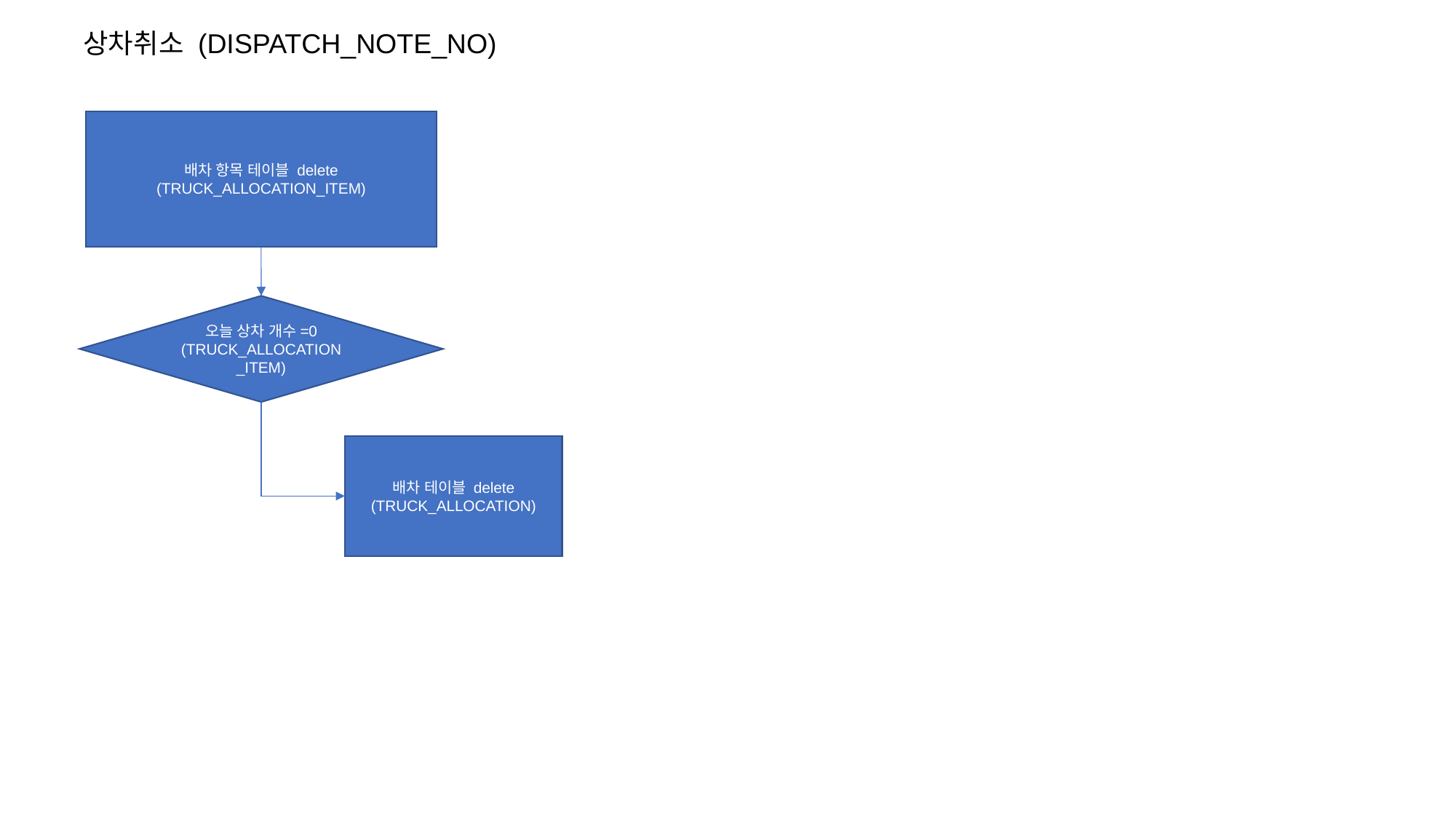

상차취소 (DISPATCH_NOTE_NO)
배차 항목 테이블 delete
(TRUCK_ALLOCATION_ITEM)
오늘 상차 개수=0
(TRUCK_ALLOCATION_ITEM)
배차 테이블 delete
(TRUCK_ALLOCATION)